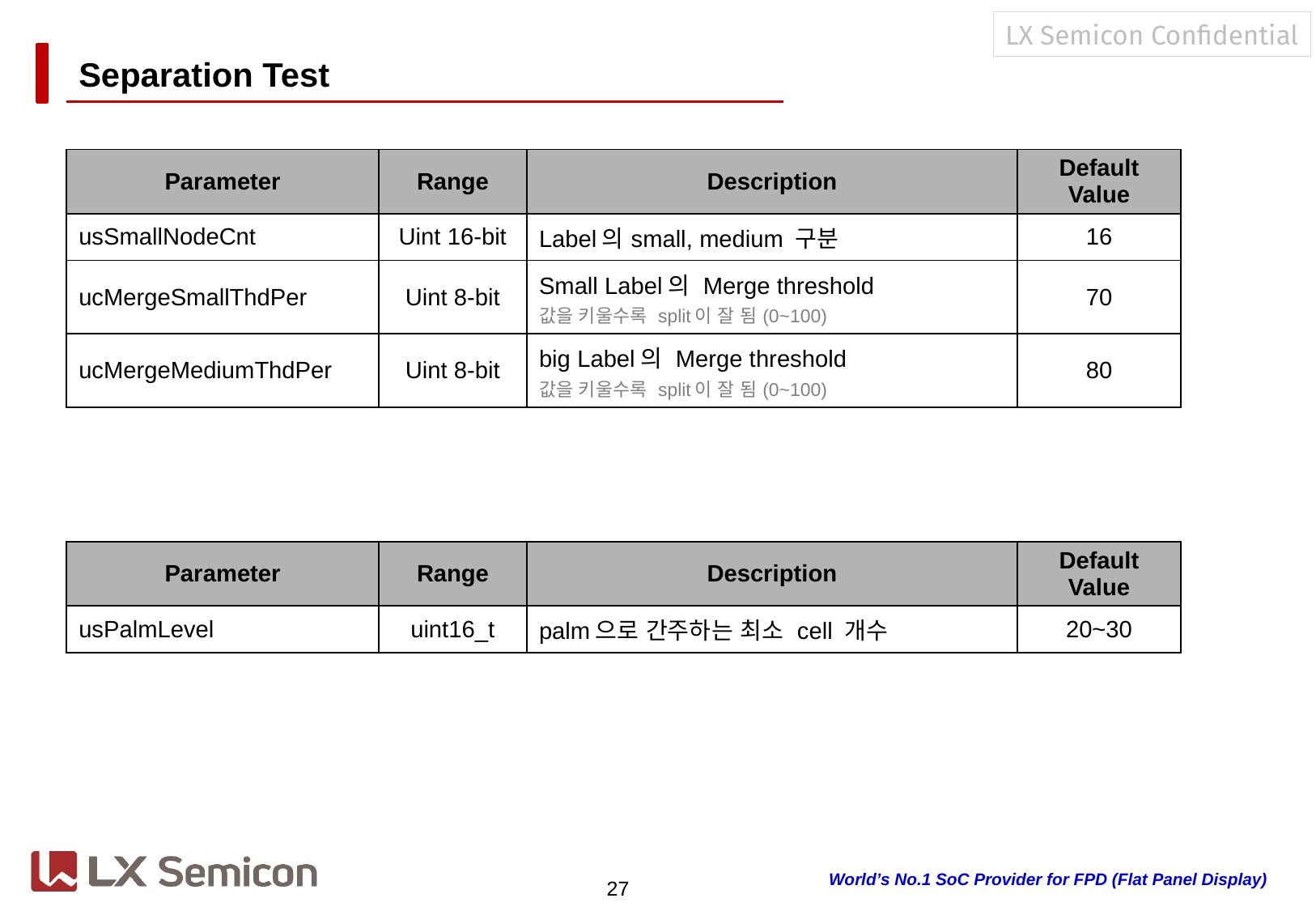

# Separation Test
| Parameter | Range | Description | Default Value |
| --- | --- | --- | --- |
| usSmallNodeCnt | Uint 16-bit | Label의small, medium 구분 | 16 |
| ucMergeSmallThdPer | Uint 8-bit | Small Label의 Merge threshold 값을 키울수록 split이 잘 됨(0~100) | 70 |
| ucMergeMediumThdPer | Uint 8-bit | big Label의 Merge threshold 값을 키울수록 split이 잘 됨(0~100) | 80 |
| Parameter | Range | Description | Default Value |
| --- | --- | --- | --- |
| usPalmLevel | uint16\_t | palm으로 간주하는 최소 cell 개수 | 20~30 |